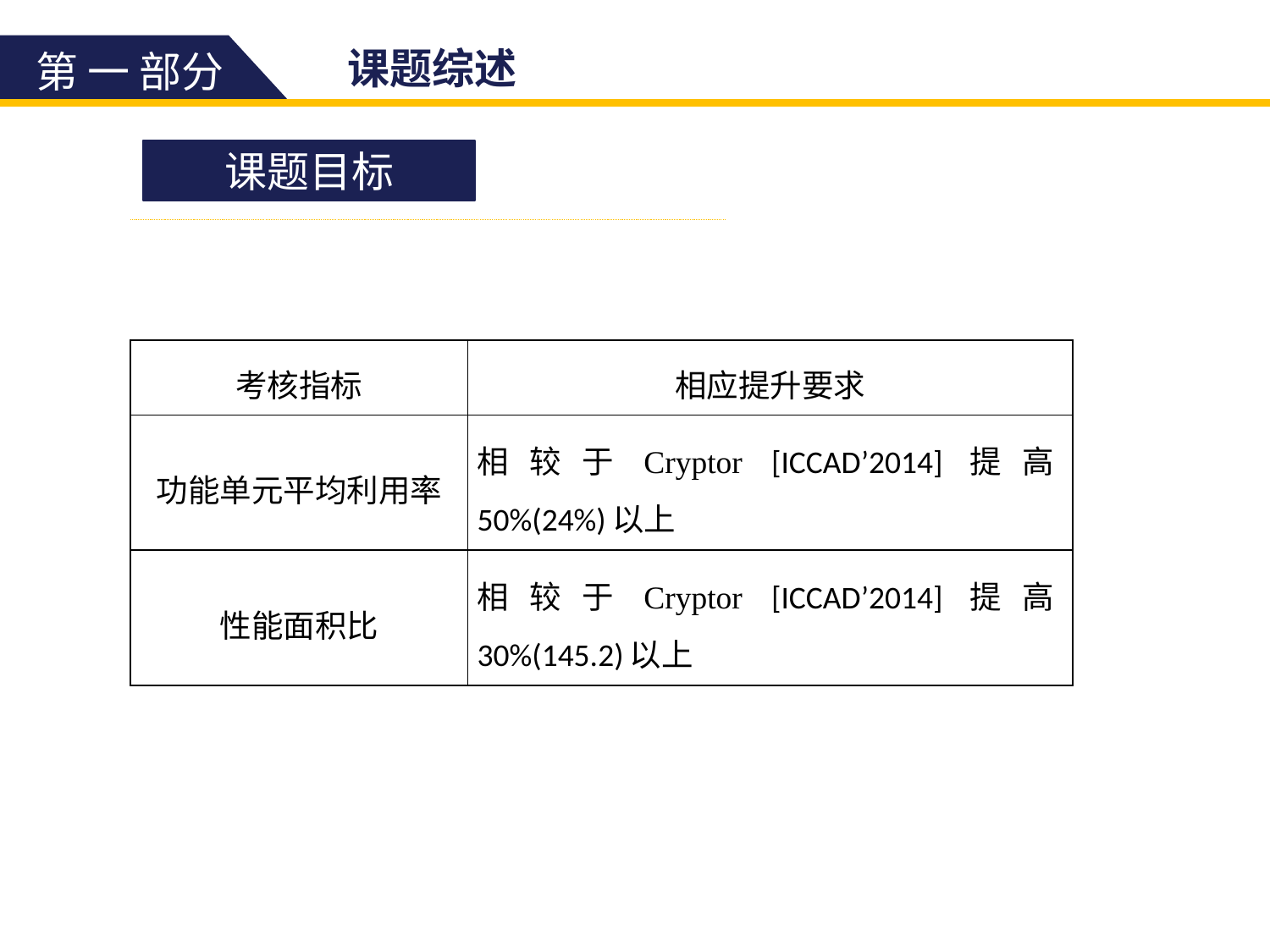

课题综述

第 一 部分

课题目标

| 考核指标 | 相应提升要求 |
| --- | --- |
| 功能单元平均利用率 | 相较于Cryptor [ICCAD’2014]提高50%(24%)以上 |
| 性能面积比 | 相较于Cryptor [ICCAD’2014]提高30%(145.2)以上 |